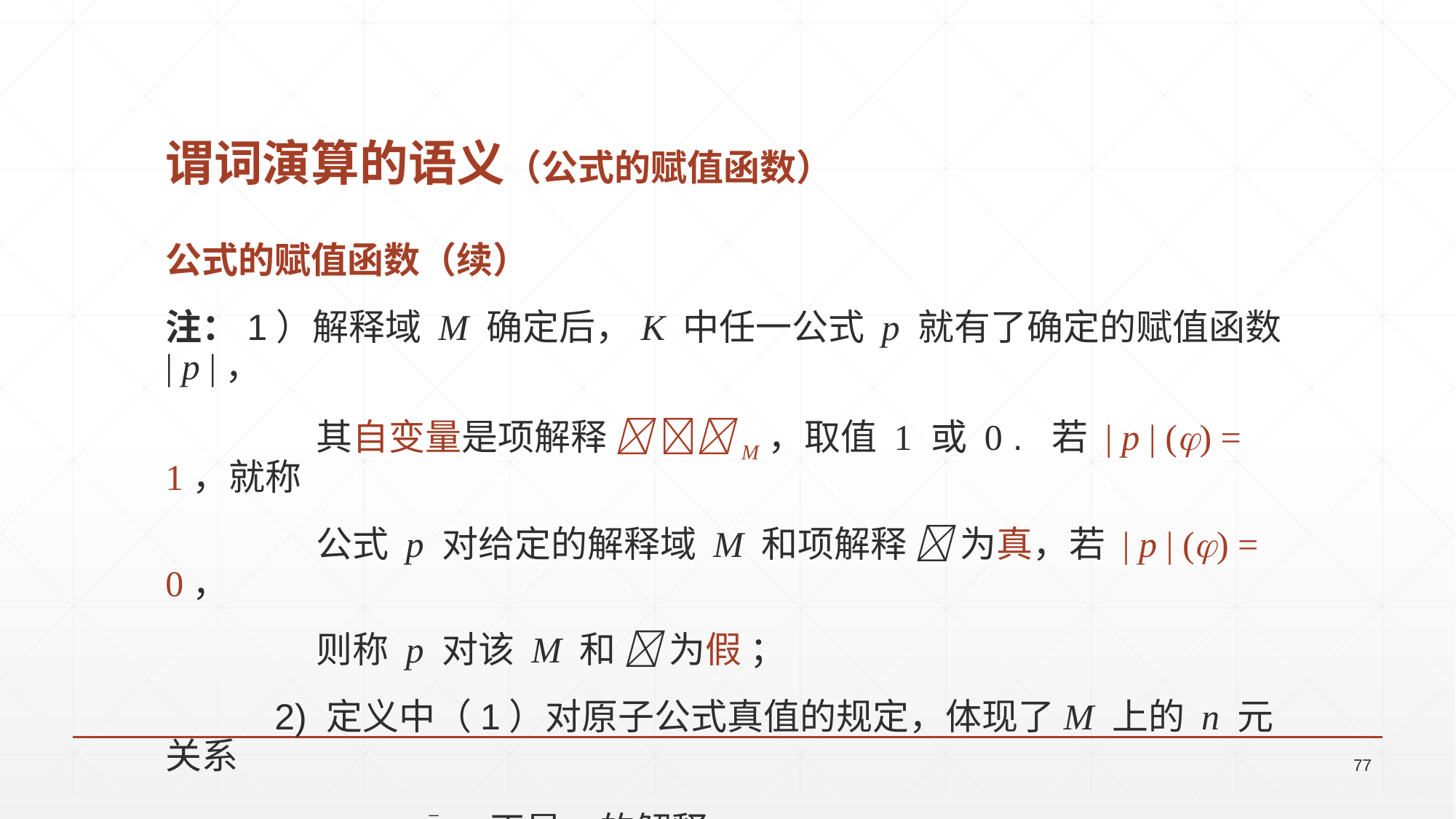

# 谓词演算的语义（公式的赋值函数）
公式的赋值函数（续）
注：1）解释域 M 确定后，K 中任一公式 p 就有了确定的赋值函数 | p |，
	    其自变量是项解释 ϕ ∈ΦM，取值 1 或 0 .  若 | p | (ϕ) = 1，就称
	    公式 p 对给定的解释域 M 和项解释 ϕ 为真，若 | p | (ϕ) = 0，
	    则称 p 对该 M 和 ϕ 为假 ；
	2) 定义中（1）对原子公式真值的规定，体现了M 上的 n 元关系
		  R−   i n  正是 R in        的解释；
77